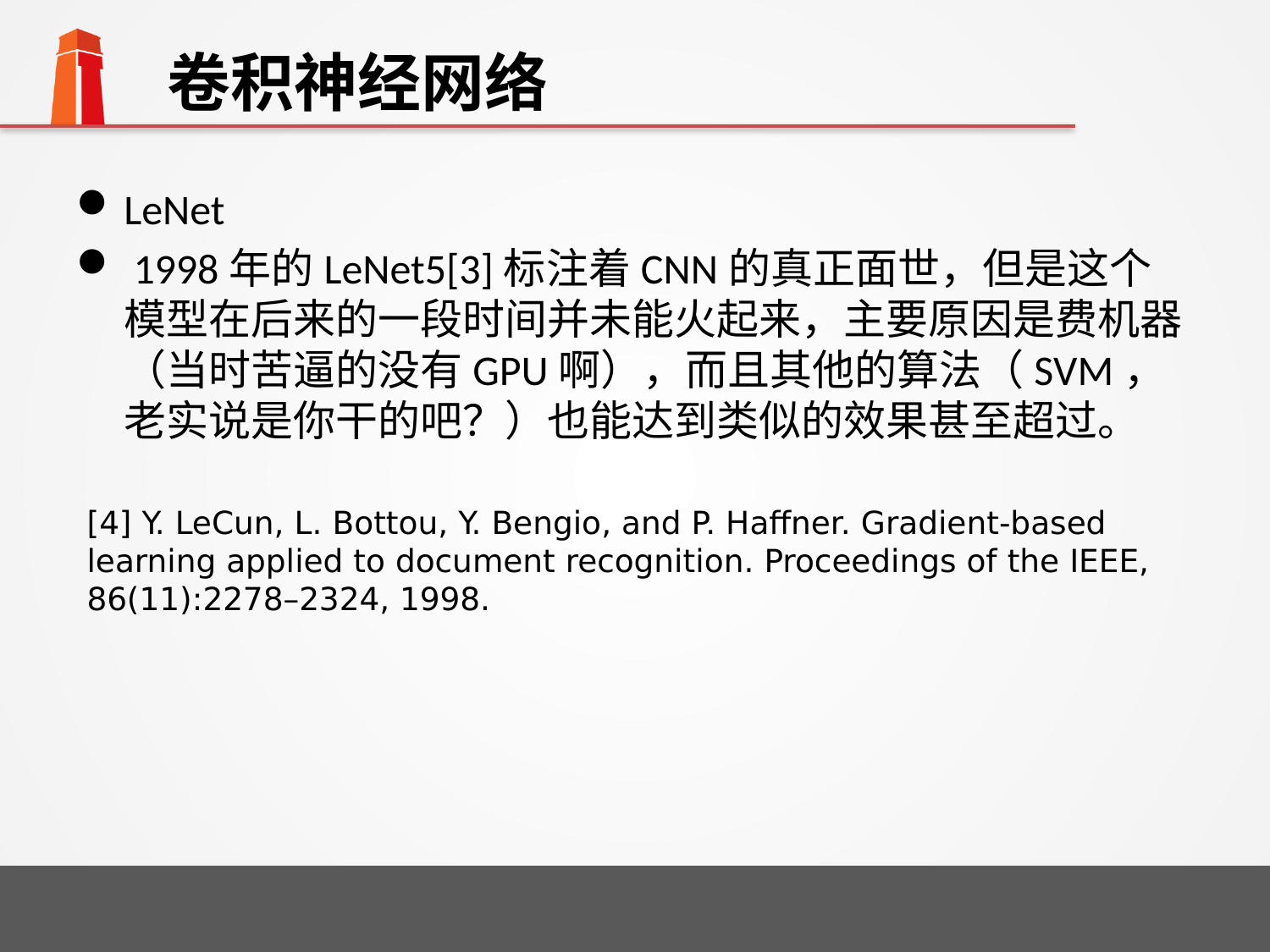

# 卷积神经网络
LeNet
 1998年的LeNet5[3]标注着CNN的真正面世，但是这个模型在后来的一段时间并未能火起来，主要原因是费机器（当时苦逼的没有GPU啊），而且其他的算法（SVM，老实说是你干的吧？）也能达到类似的效果甚至超过。
[4] Y. LeCun, L. Bottou, Y. Bengio, and P. Haffner. Gradient-based learning applied to document recognition. Proceedings of the IEEE, 86(11):2278–2324, 1998.